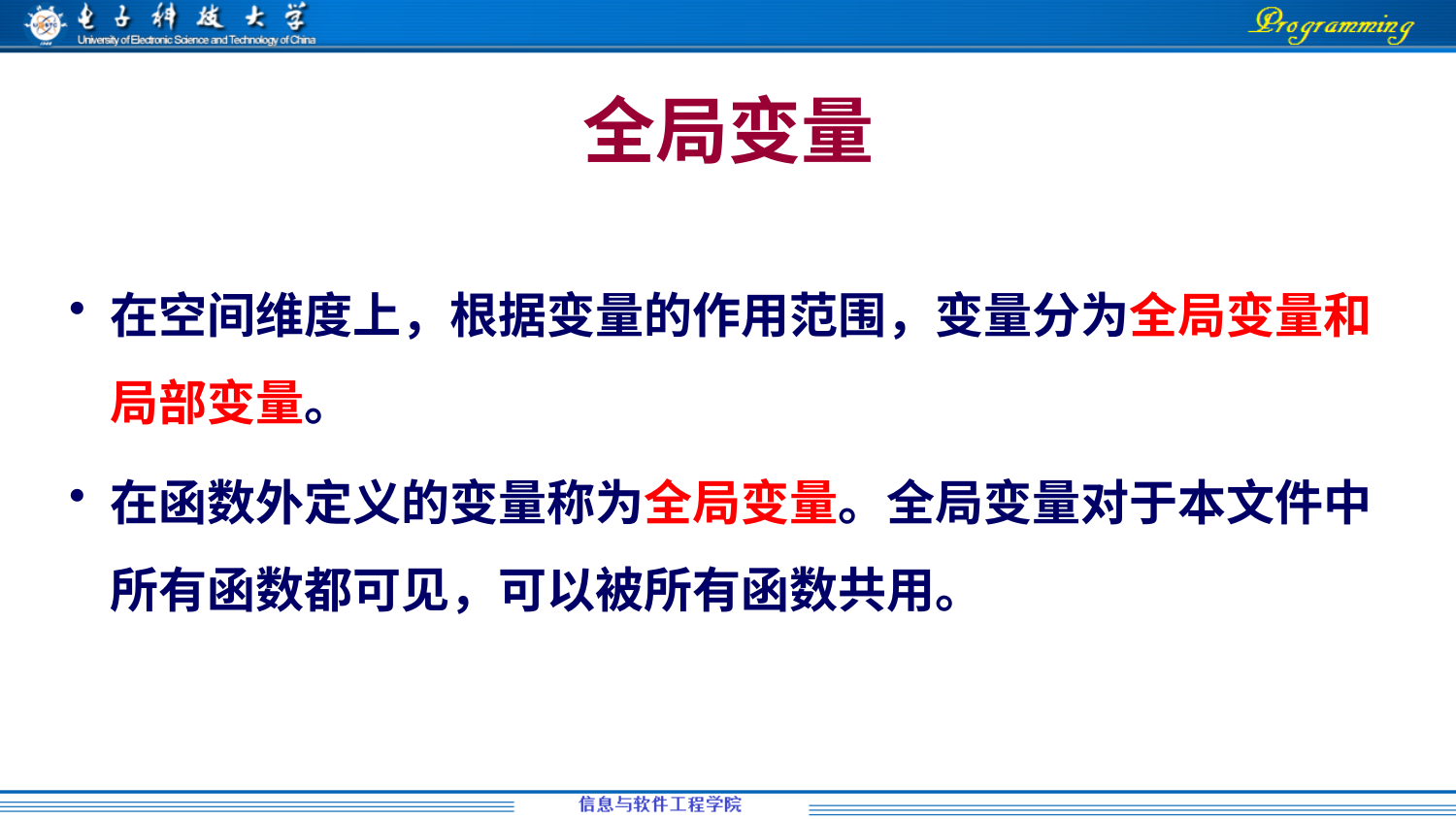

全局变量
在空间维度上，根据变量的作用范围，变量分为全局变量和局部变量。
在函数外定义的变量称为全局变量。全局变量对于本文件中所有函数都可见，可以被所有函数共用。